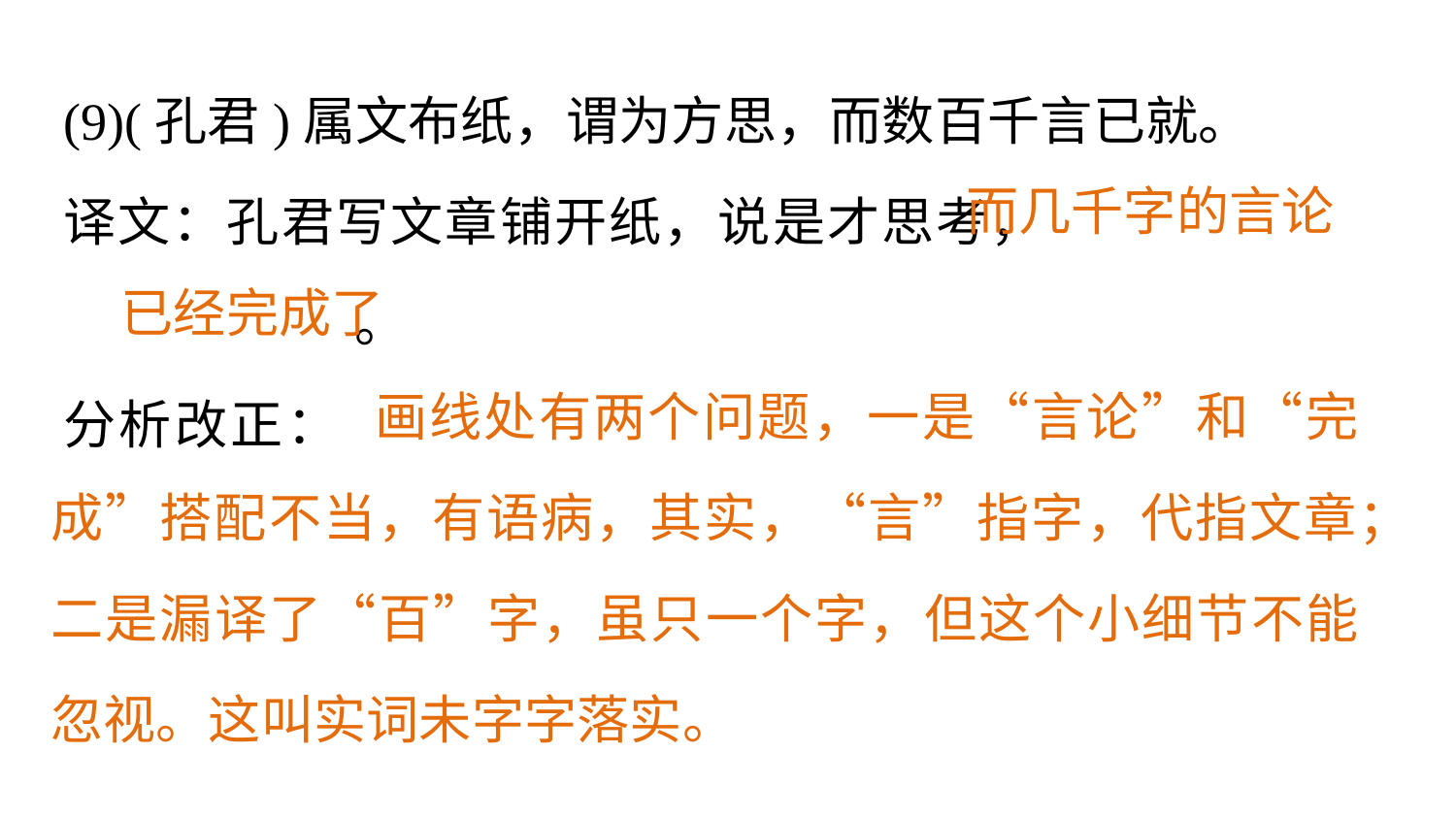

(9)(孔君)属文布纸，谓为方思，而数百千言已就。
译文：孔君写文章铺开纸，说是才思考，					。
分析改正：
                                                                      而几千字的言论
已经完成了
                      画线处有两个问题，一是“言论”和“完成”搭配不当，有语病，其实，“言”指字，代指文章；二是漏译了“百”字，虽只一个字，但这个小细节不能忽视。这叫实词未字字落实。